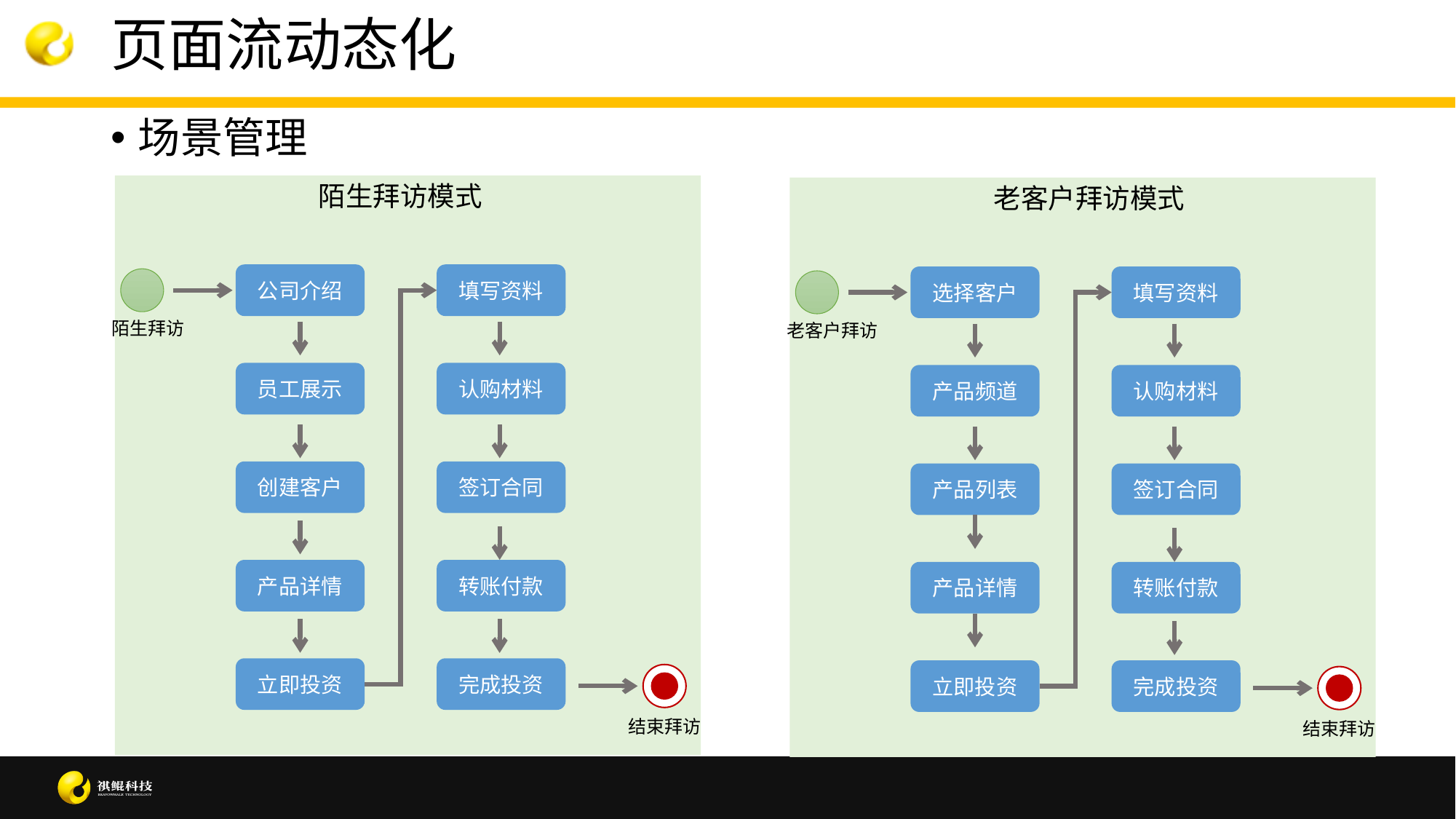

# 页面流动态化
场景管理
陌生拜访模式

老客户拜访模式

公司介绍
填写资料
选择客户
填写资料

陌生拜访
老客户拜访
员工展示
认购材料
产品频道
认购材料
创建客户
签订合同
产品列表
签订合同
产品详情
转账付款
产品详情
转账付款
立即投资
完成投资
立即投资
完成投资

结束拜访
结束拜访